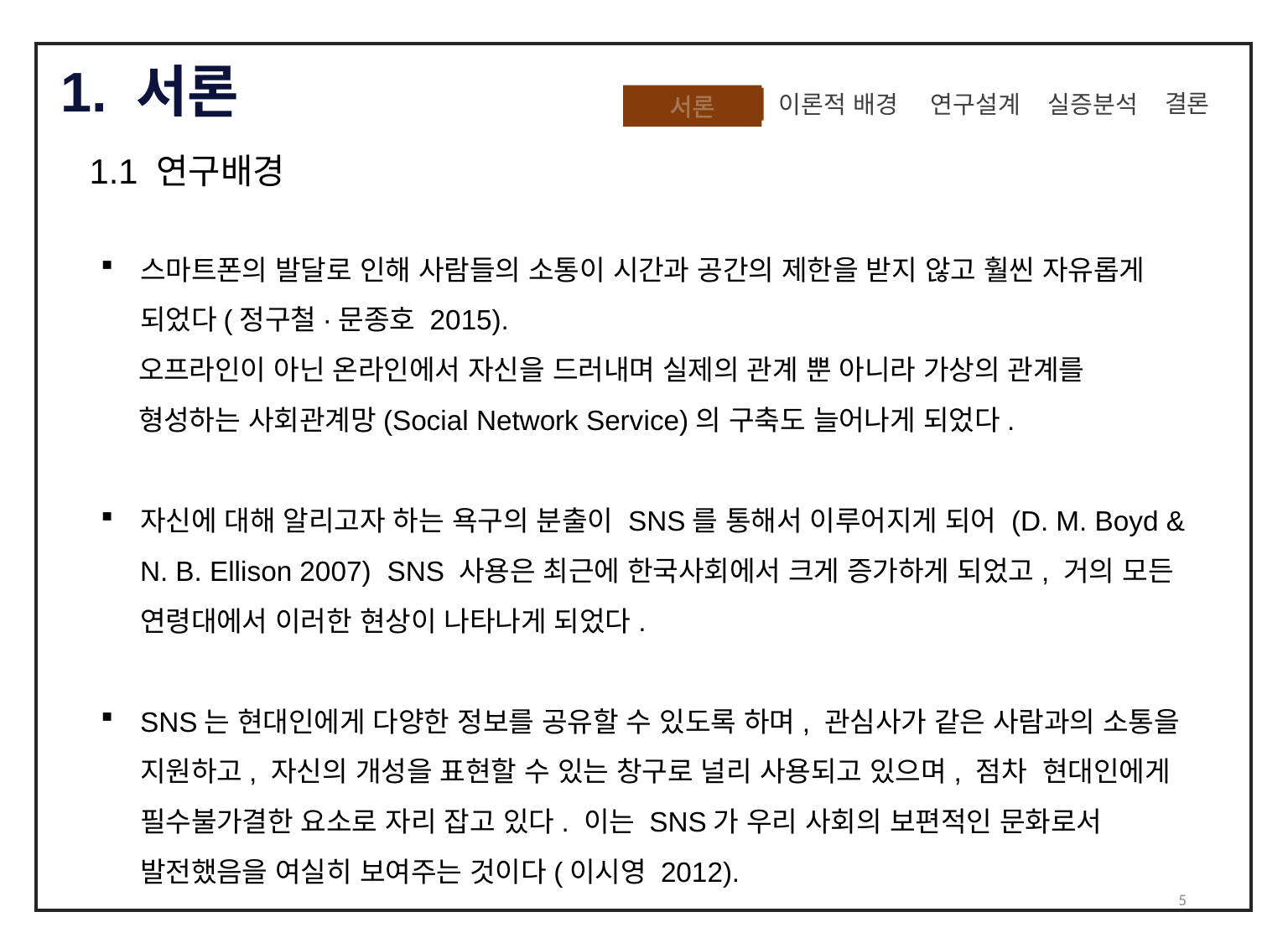

1. 서론
 결론
실증분석
이론적 배경
 연구설계
서론

1.1 연구배경

스마트폰의 발달로 인해 사람들의 소통이 시간과 공간의 제한을 받지 않고 훨씬 자유롭게 되었다(정구철·문종호 2015).
    오프라인이 아닌 온라인에서 자신을 드러내며 실제의 관계 뿐 아니라 가상의 관계를
    형성하는 사회관계망(Social Network Service)의 구축도 늘어나게 되었다.

자신에 대해 알리고자 하는 욕구의 분출이 SNS를 통해서 이루어지게 되어 (D. M. Boyd & N. B. Ellison 2007)  SNS 사용은 최근에 한국사회에서 크게 증가하게 되었고, 거의 모든 연령대에서 이러한 현상이 나타나게 되었다.

SNS는 현대인에게 다양한 정보를 공유할 수 있도록 하며, 관심사가 같은 사람과의 소통을 지원하고, 자신의 개성을 표현할 수 있는 창구로 널리 사용되고 있으며, 점차  현대인에게 필수불가결한 요소로 자리 잡고 있다. 이는 SNS가 우리 사회의 보편적인 문화로서 발전했음을 여실히 보여주는 것이다(이시영 2012).
5